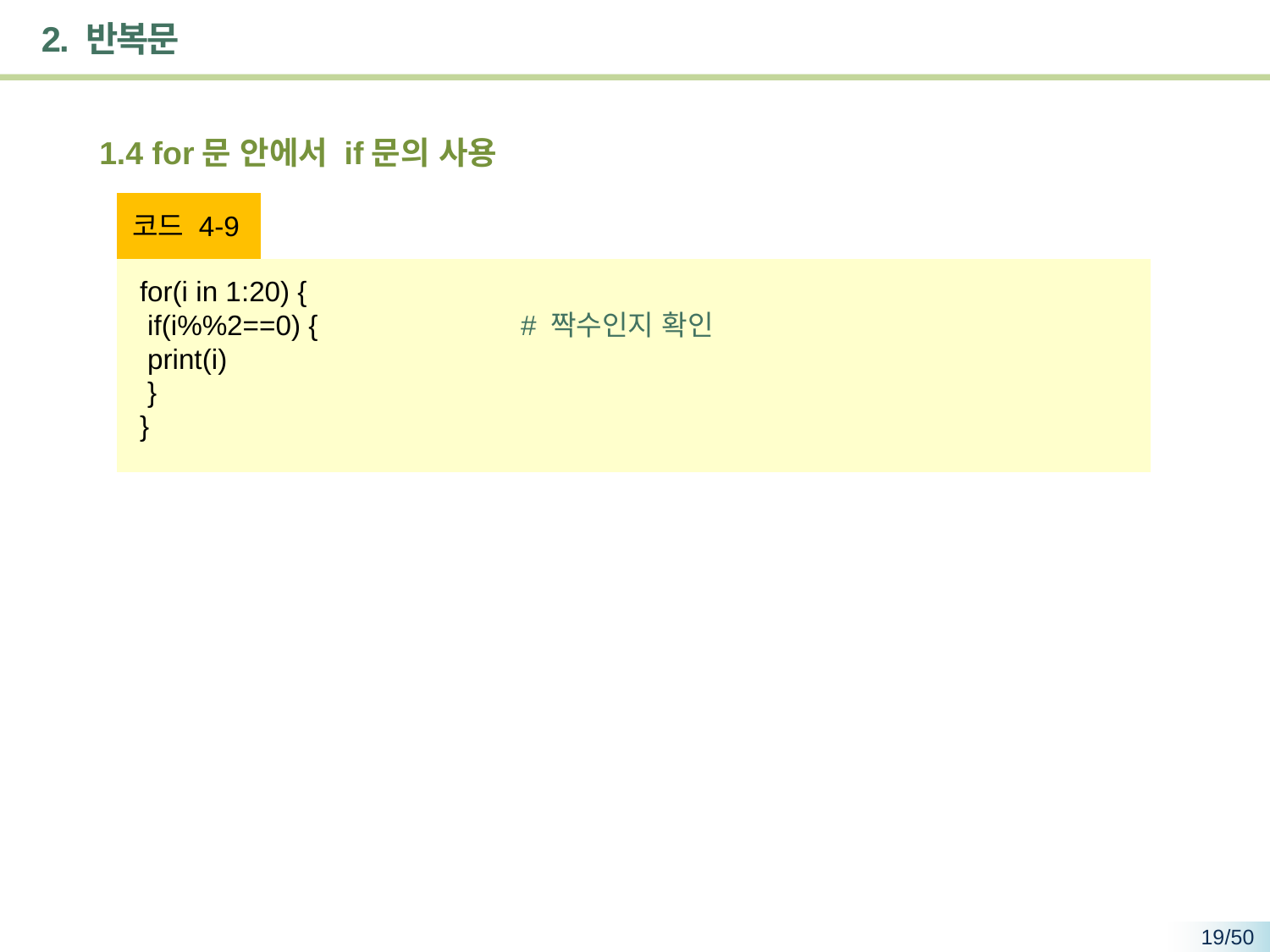

# 2. 반복문

   1.4 for문 안에서 if문의 사용

코드 4-9

for(i in 1:20) {
 if(i%%2==0) { 		# 짝수인지 확인
 print(i)
 }
}